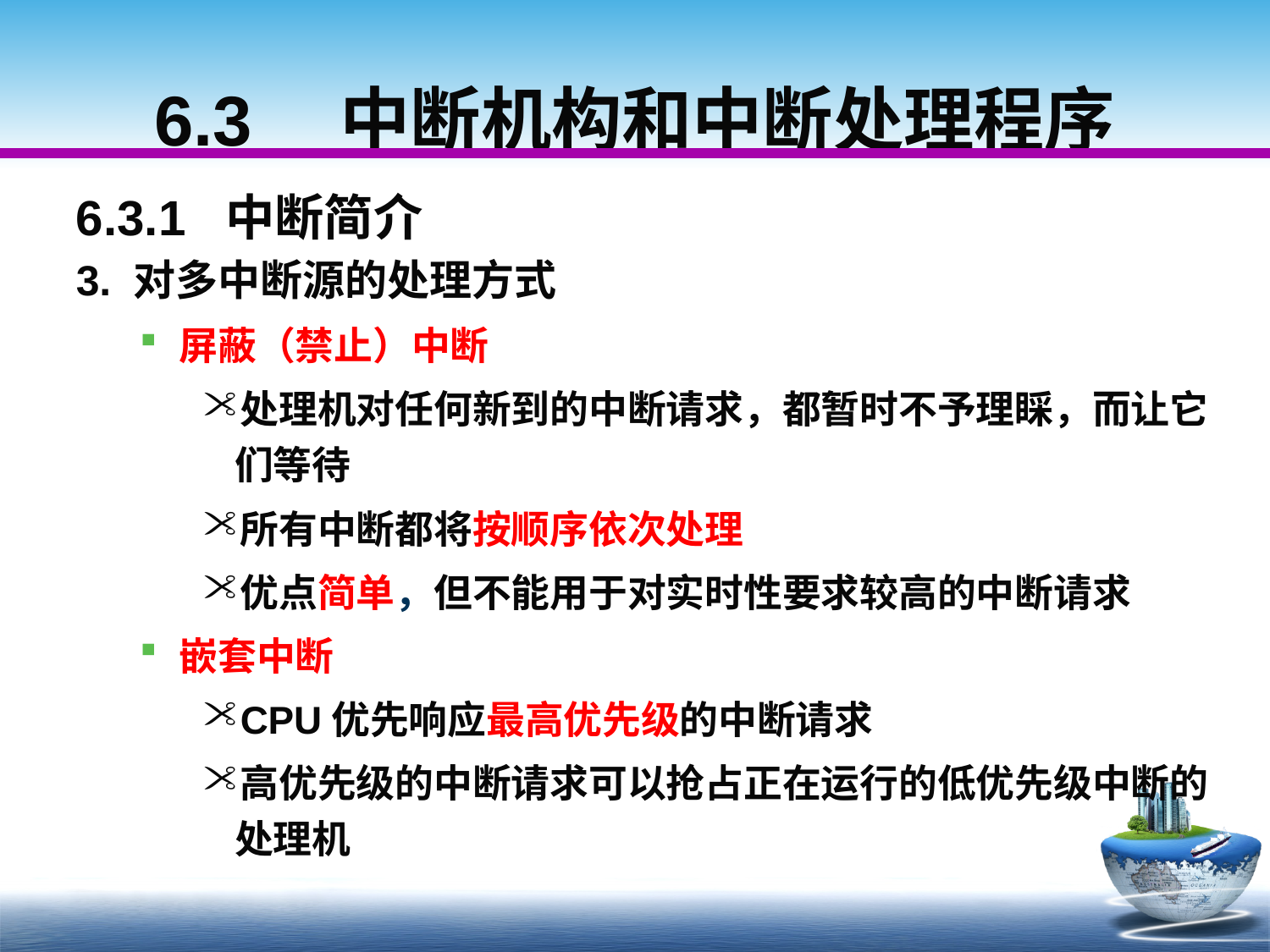

# 6.3　中断机构和中断处理程序

6.3.1  中断简介
3. 对多中断源的处理方式
屏蔽（禁止）中断
处理机对任何新到的中断请求，都暂时不予理睬，而让它们等待
所有中断都将按顺序依次处理
优点简单，但不能用于对实时性要求较高的中断请求
嵌套中断
CPU优先响应最高优先级的中断请求
高优先级的中断请求可以抢占正在运行的低优先级中断的处理机